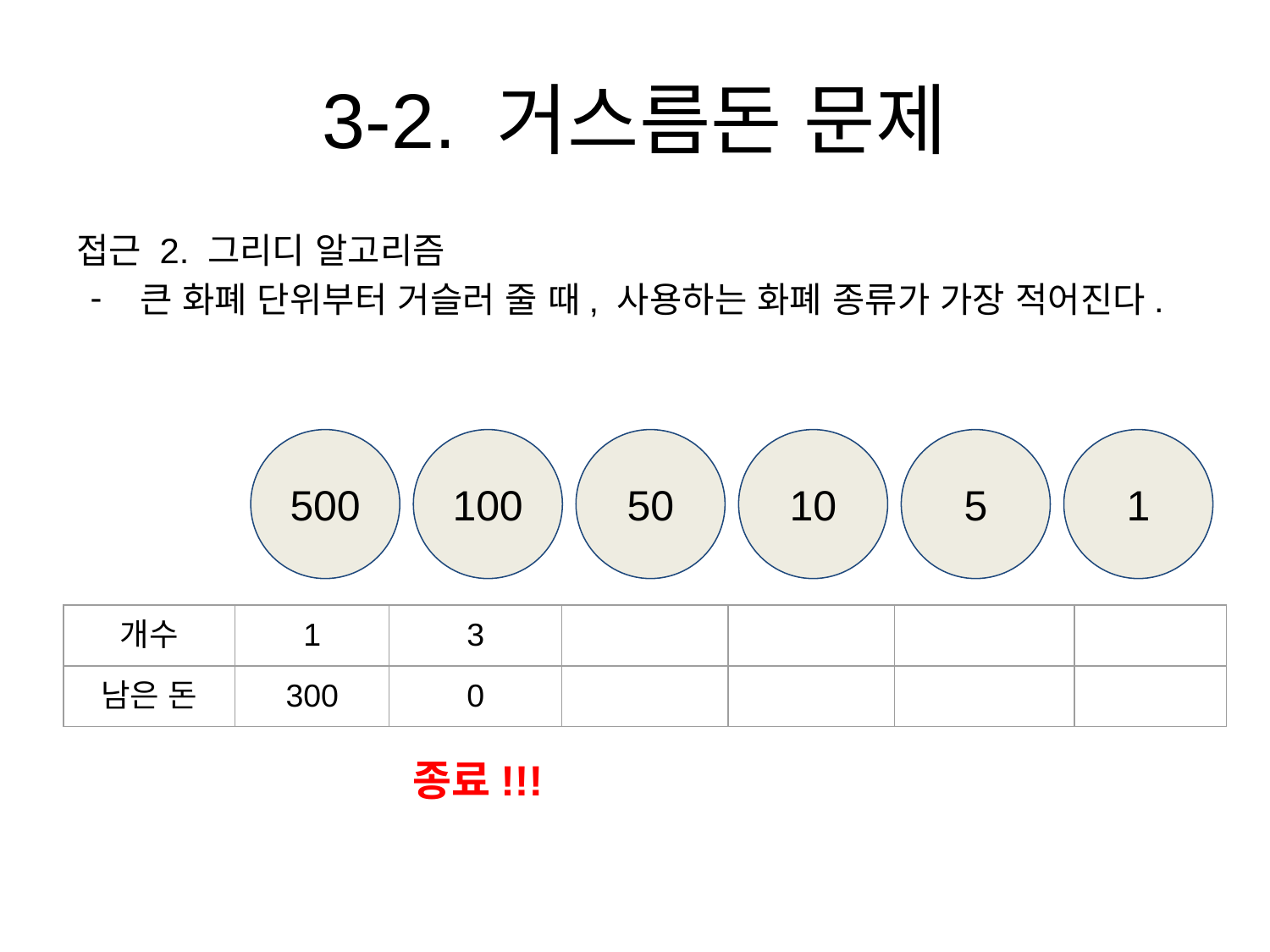

# 3-2. 거스름돈 문제
접근 2. 그리디 알고리즘
큰 화폐 단위부터 거슬러 줄 때, 사용하는 화폐 종류가 가장 적어진다.

500
100
50
10
5
1
| 개수 | 1 | 3 |  |  |  |  |
| --- | --- | --- | --- | --- | --- | --- |
| 남은 돈 | 300 | 0 |  |  |  |  |
종료!!!